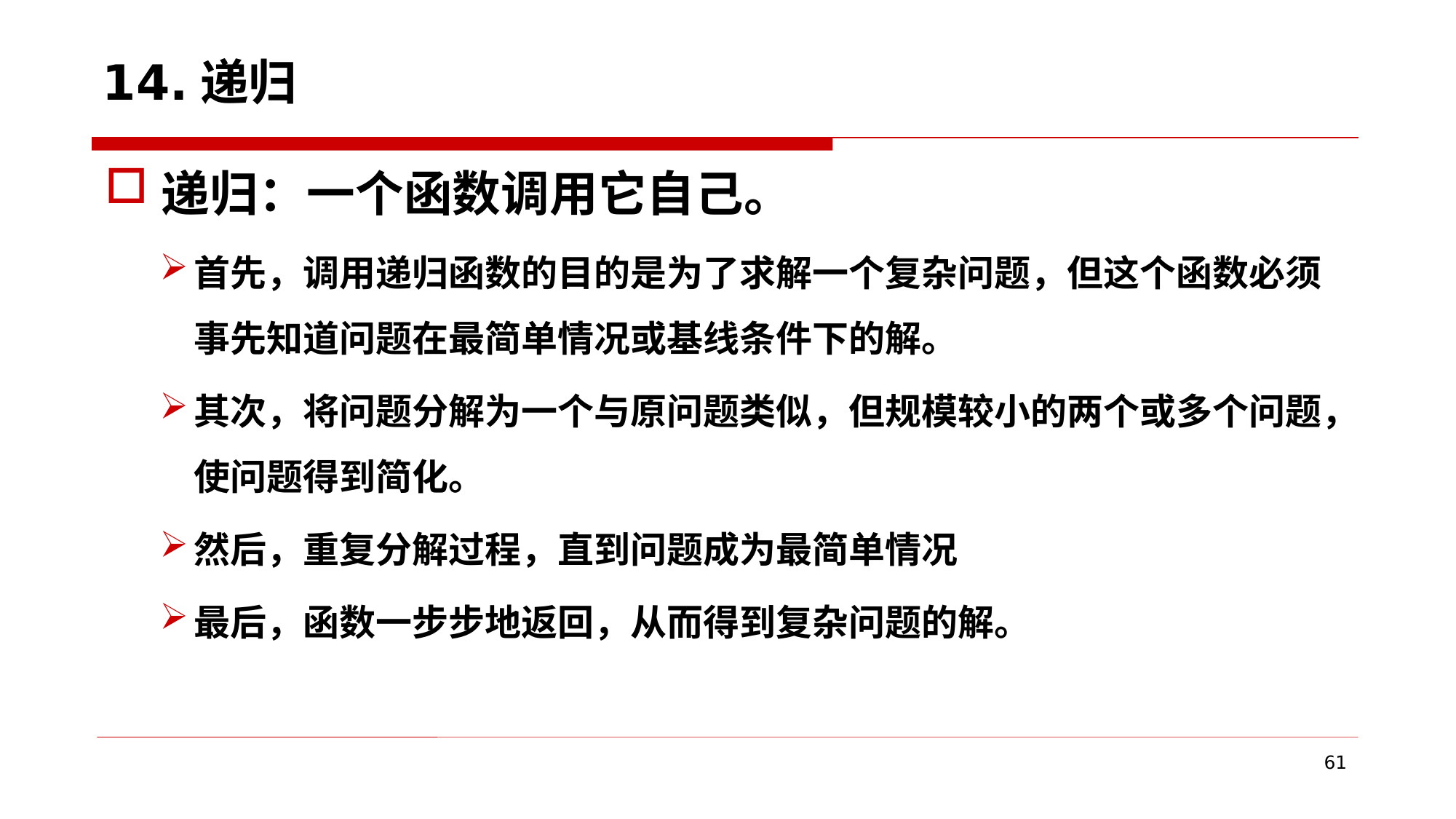

14.递归
递归：一个函数调用它自己。
首先，调用递归函数的目的是为了求解一个复杂问题，但这个函数必须事先知道问题在最简单情况或基线条件下的解。
其次，将问题分解为一个与原问题类似，但规模较小的两个或多个问题，使问题得到简化。
然后，重复分解过程，直到问题成为最简单情况
最后，函数一步步地返回，从而得到复杂问题的解。
61